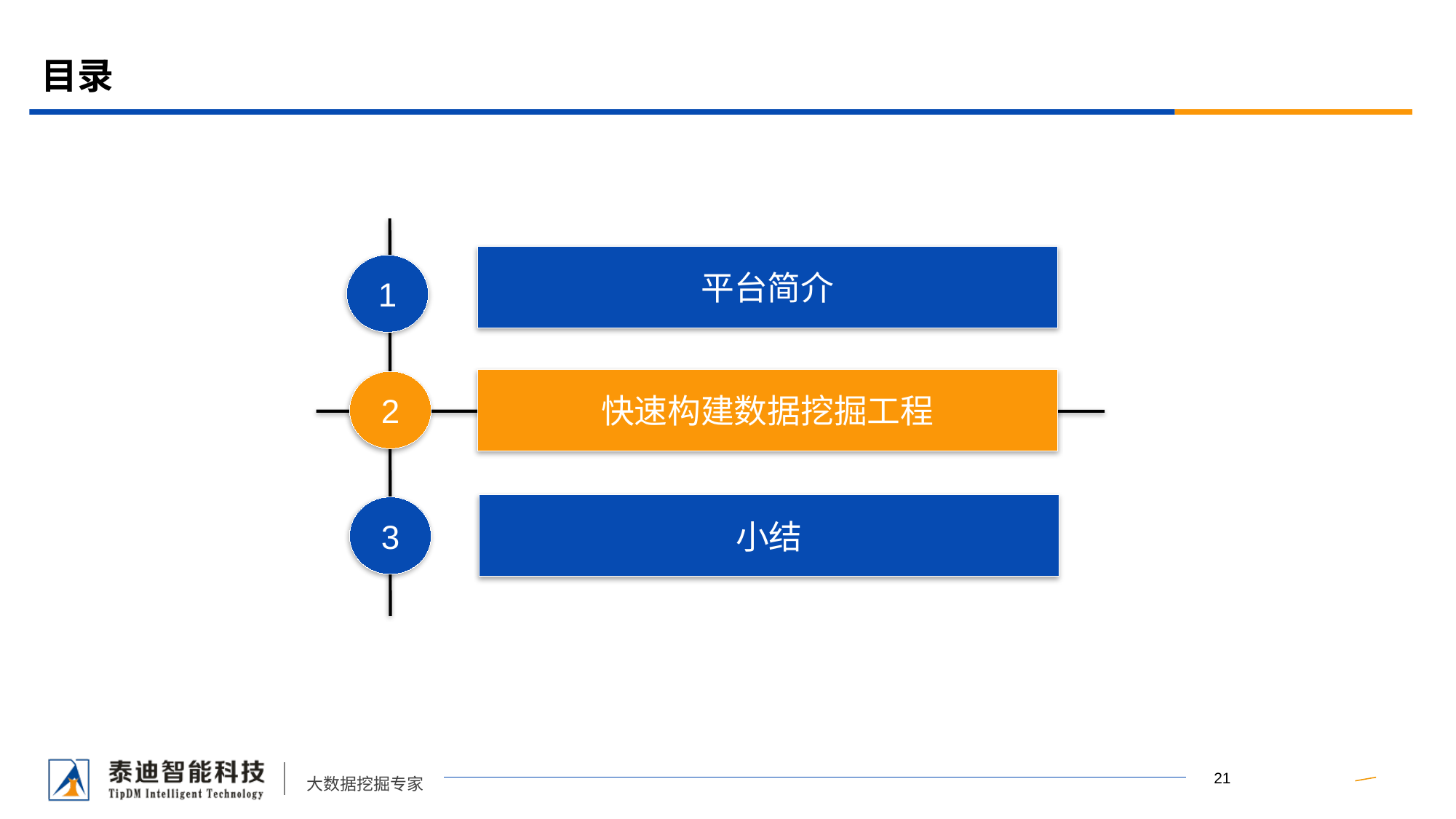

# 目录
平台简介
1
快速构建数据挖掘工程
2

小结
3